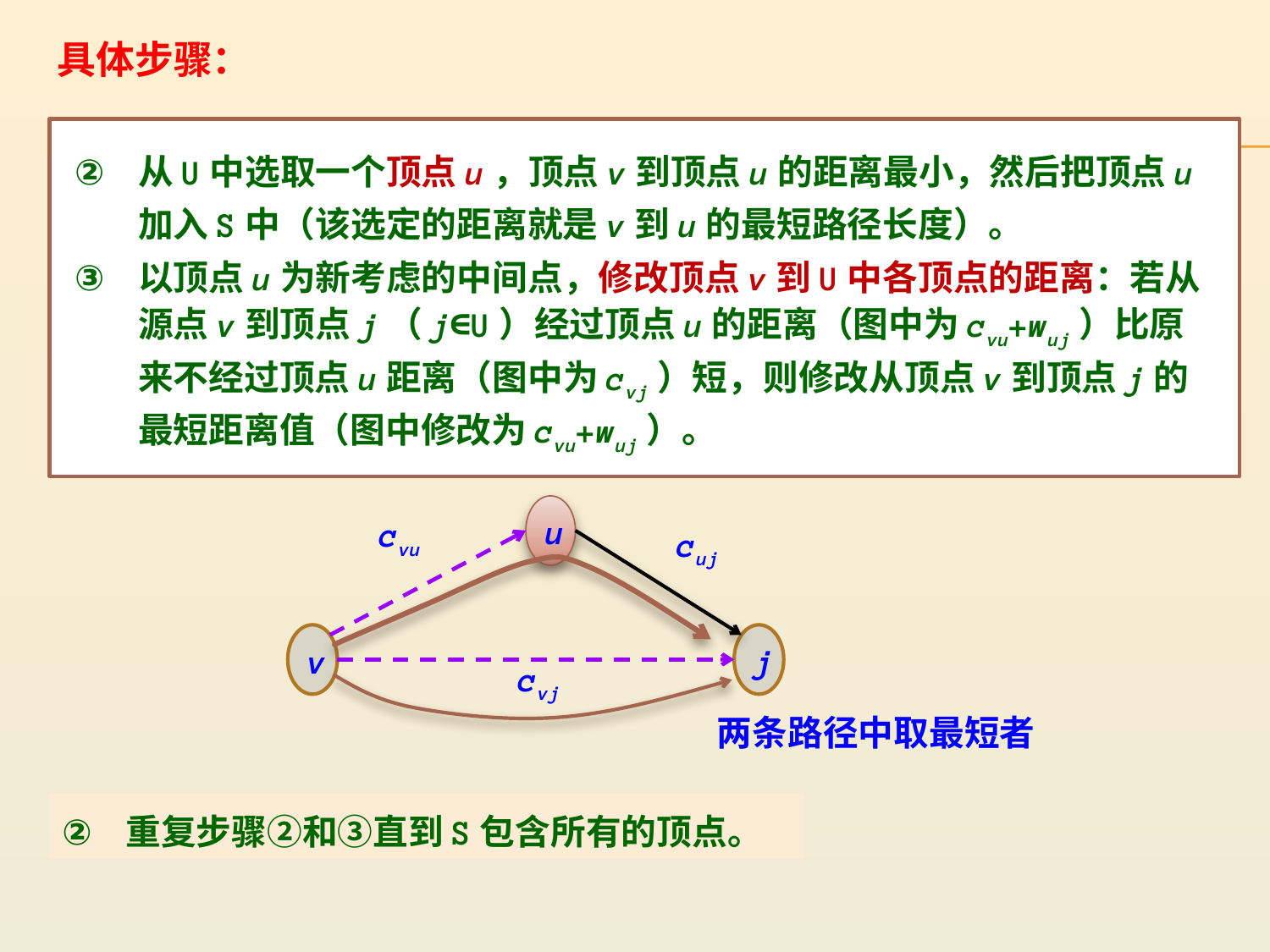

具体步骤：
从U中选取一个顶点u，顶点v到顶点u的距离最小，然后把顶点u加入S中（该选定的距离就是v到u的最短路径长度）。
以顶点u为新考虑的中间点，修改顶点v到U中各顶点的距离：若从源点v到顶点j（j∈U）经过顶点u的距离（图中为cvu+wuj）比原来不经过顶点u距离（图中为cvj）短，则修改从顶点v到顶点j的最短距离值（图中修改为cvu+wuj）。
u
cvu
cuj
v
j
cvj

两条路径中取最短者
重复步骤②和③直到S包含所有的顶点。